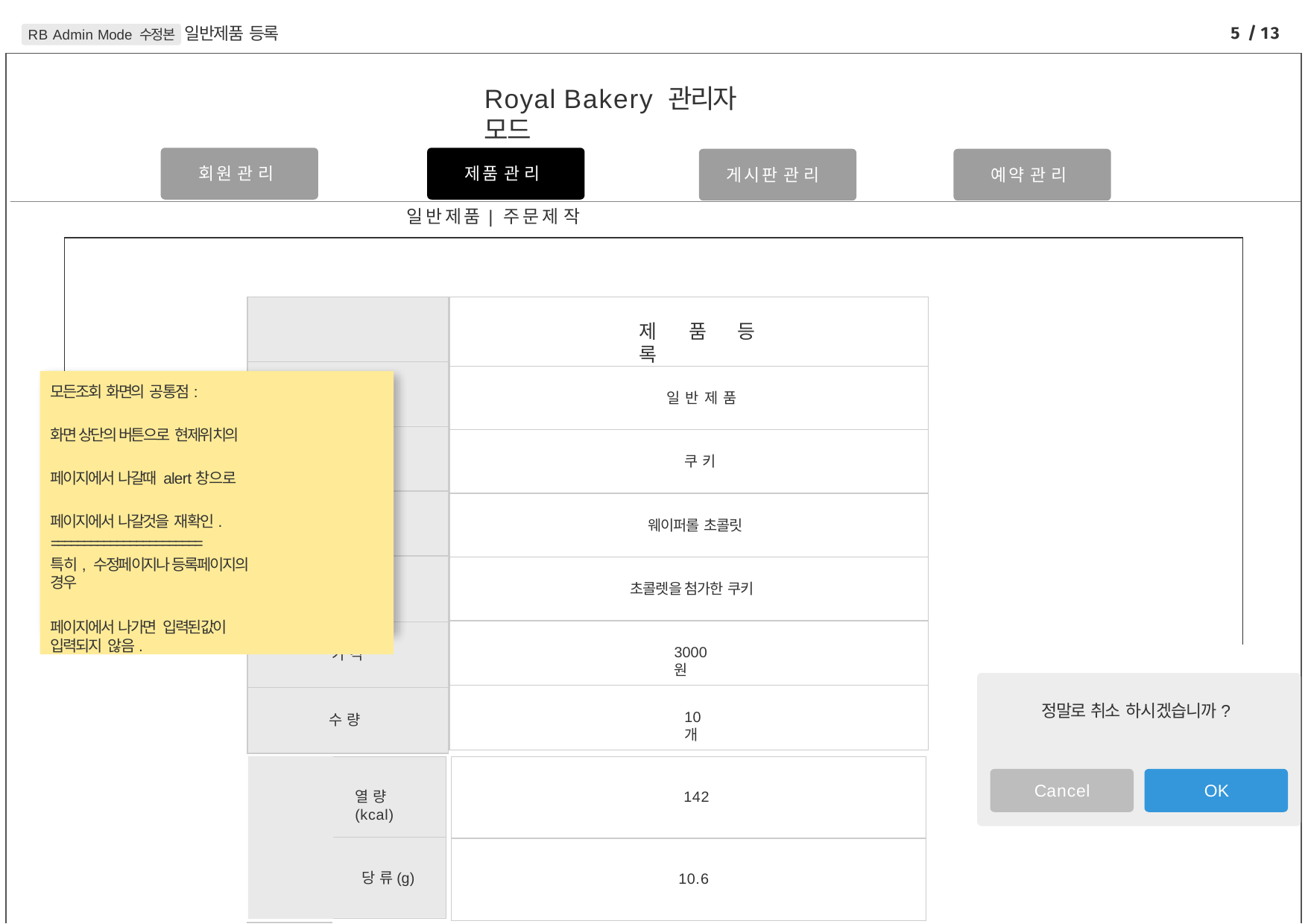

5 / 13
RB Admin Mode 수정본   일반제품 등록

Royal Bakery 관리자 모드

회 원  관 리
제 품  관 리
게 시 판  관 리
예 약  관 리

일 반 제 품 | 주 문 제 작

제	품	등	록

분  류
상 세 분 류  제 품 명

제품 설명
모든조회  화면의 공통점:
화면 상단의 버튼으로 현제위치의  페이지에서 나갈때 alert창으로  페이지에서 나갈것을 재확인.
=======================
특히, 수정페이지나 등록페이지의 경우

페이지에서 나가면  입력된값이  입력되지 않음.
일  반  제  품

쿠 키

웨이퍼롤 초콜릿

초콜렛을 첨가한 쿠키

3000원
가 격

정말로 취소 하시겠습니까?
10개
수 량

Cancel
OK
열 량(kcal)
142

당 류(g)
10.6